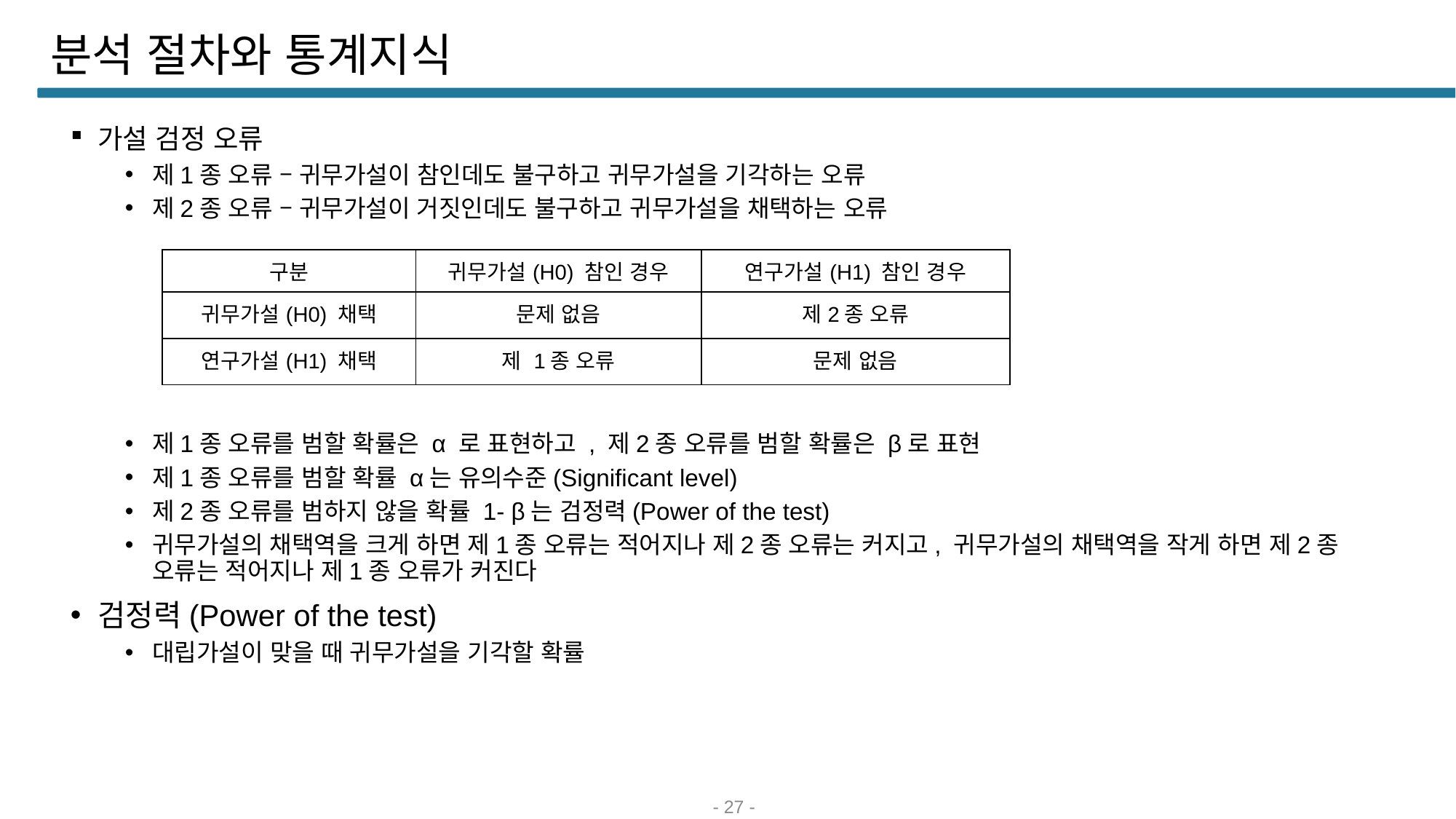

# 분석 절차와 통계지식
가설 검정 오류
제1종 오류 – 귀무가설이 참인데도 불구하고 귀무가설을 기각하는 오류
제2종 오류 – 귀무가설이 거짓인데도 불구하고 귀무가설을 채택하는 오류

제1종 오류를 범할 확률은 α 로 표현하고 , 제2종 오류를 범할 확률은 β로 표현
제1종 오류를 범할 확률 α는 유의수준(Significant level)
제2종 오류를 범하지 않을 확률 1- β는 검정력(Power of the test)
귀무가설의 채택역을 크게 하면 제1종 오류는 적어지나 제2종 오류는 커지고, 귀무가설의 채택역을 작게 하면 제2종 오류는 적어지나 제1종 오류가 커진다
검정력(Power of the test)
대립가설이 맞을 때 귀무가설을 기각할 확률

| 구분 | 귀무가설(H0) 참인 경우 | 연구가설(H1) 참인 경우 |
| --- | --- | --- |
| 귀무가설(H0) 채택 | 문제 없음 | 제2종 오류 |
| 연구가설(H1) 채택 | 제 1종 오류 | 문제 없음 |
- 27 -